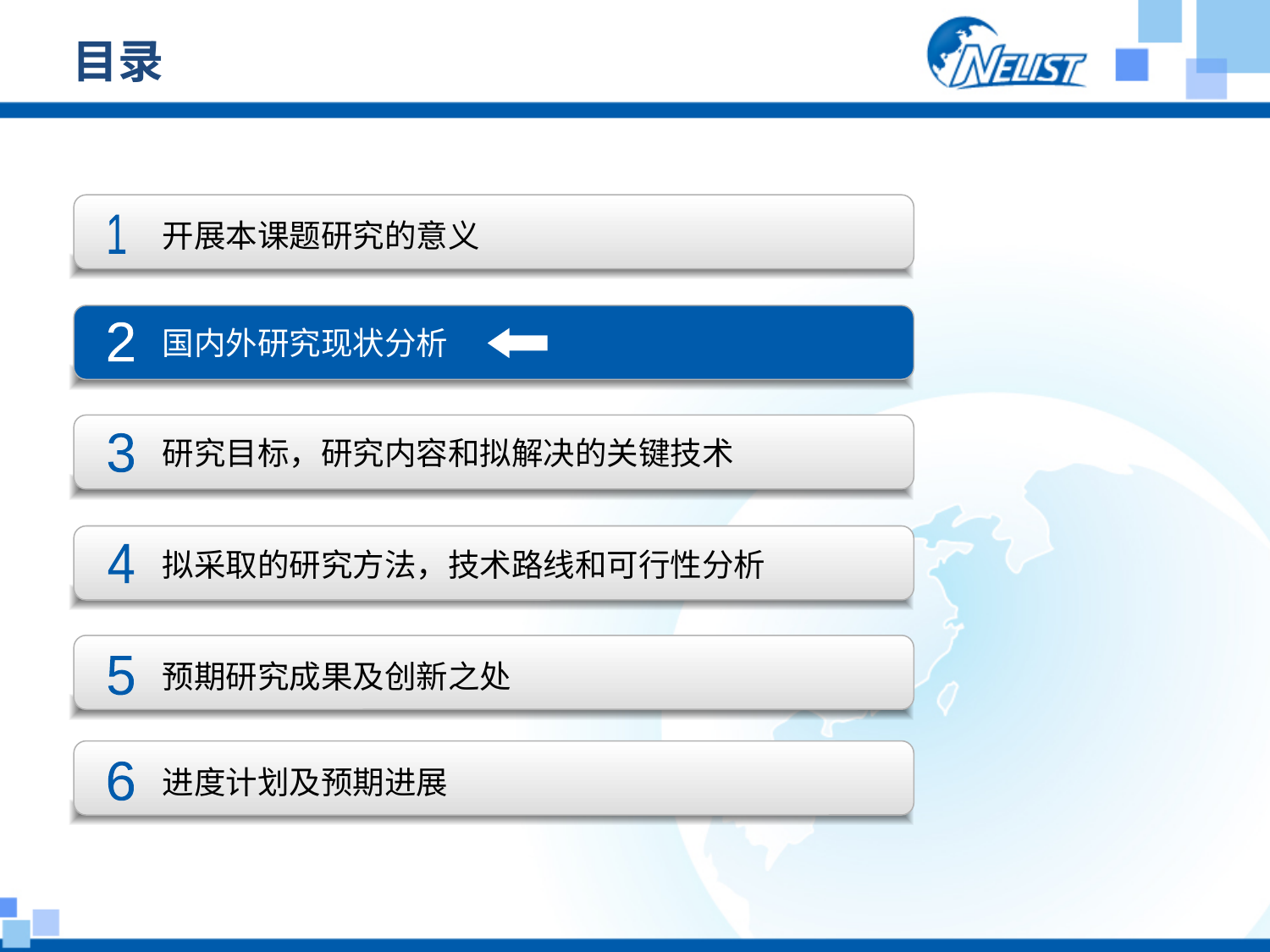

# 目录
开展本课题研究的意义

1

国内外研究现状分析
2

研究目标，研究内容和拟解决的关键技术
3

拟采取的研究方法，技术路线和可行性分析
4

预期研究成果及创新之处
5

进度计划及预期进展
6